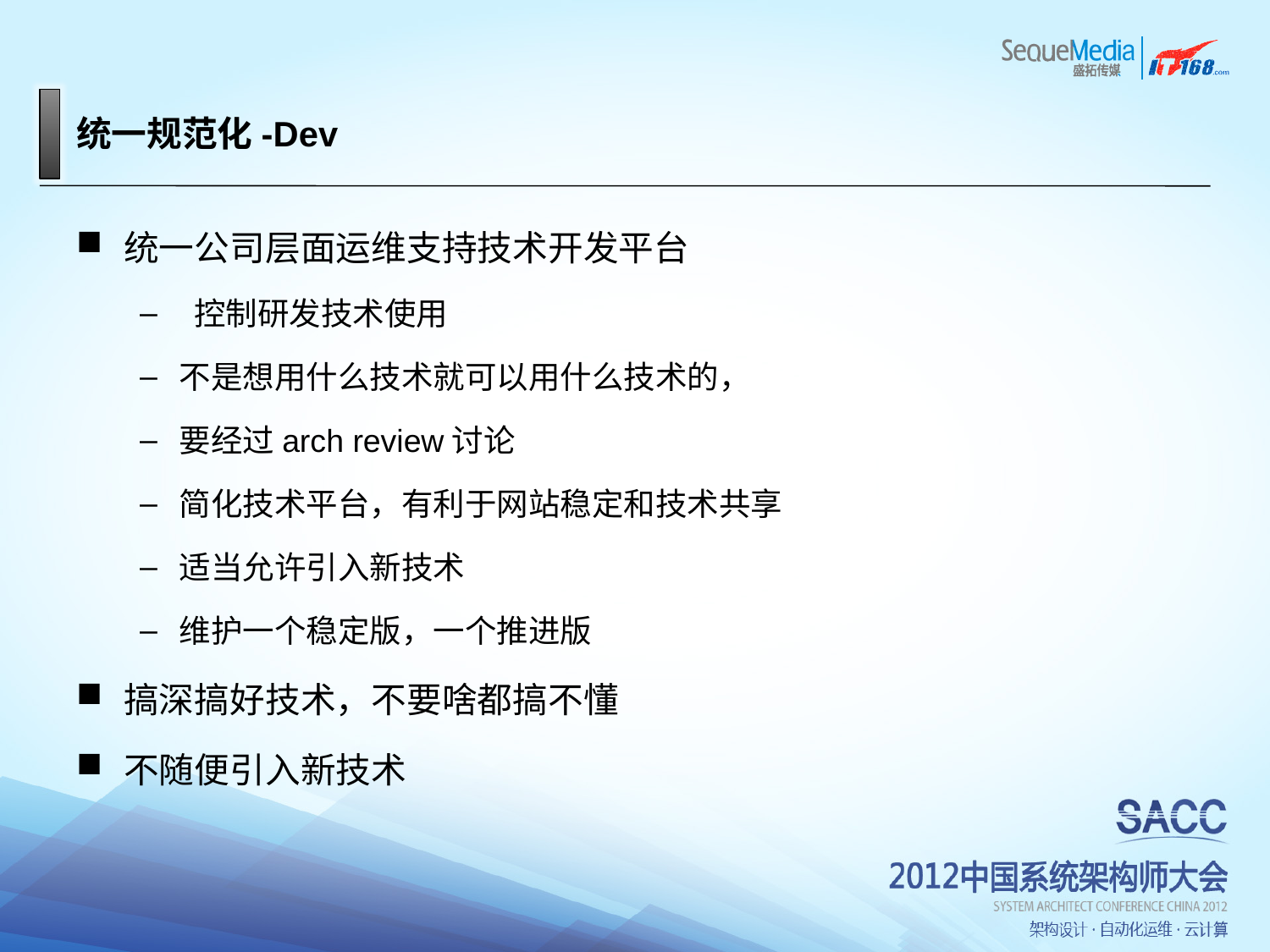

# 统一规范化-Dev
统一公司层面运维支持技术开发平台
 控制研发技术使用
不是想用什么技术就可以用什么技术的，
要经过arch review讨论
简化技术平台，有利于网站稳定和技术共享
适当允许引入新技术
维护一个稳定版，一个推进版
搞深搞好技术，不要啥都搞不懂
不随便引入新技术